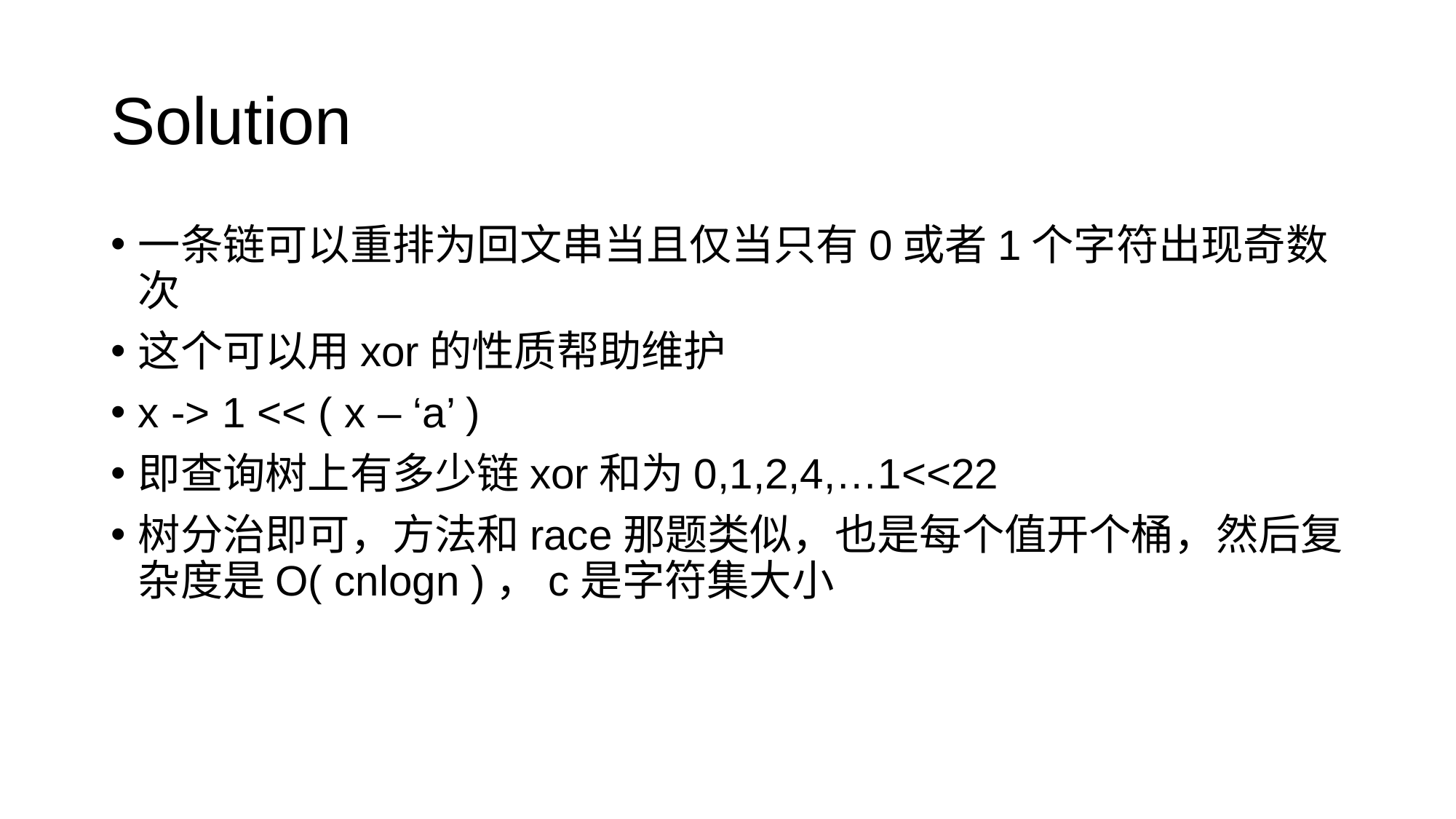

# Solution
一条链可以重排为回文串当且仅当只有0或者1个字符出现奇数次
这个可以用xor的性质帮助维护
x -> 1 << ( x – ‘a’ )
即查询树上有多少链xor和为0,1,2,4,…1<<22
树分治即可，方法和race那题类似，也是每个值开个桶，然后复杂度是O( cnlogn )，c是字符集大小